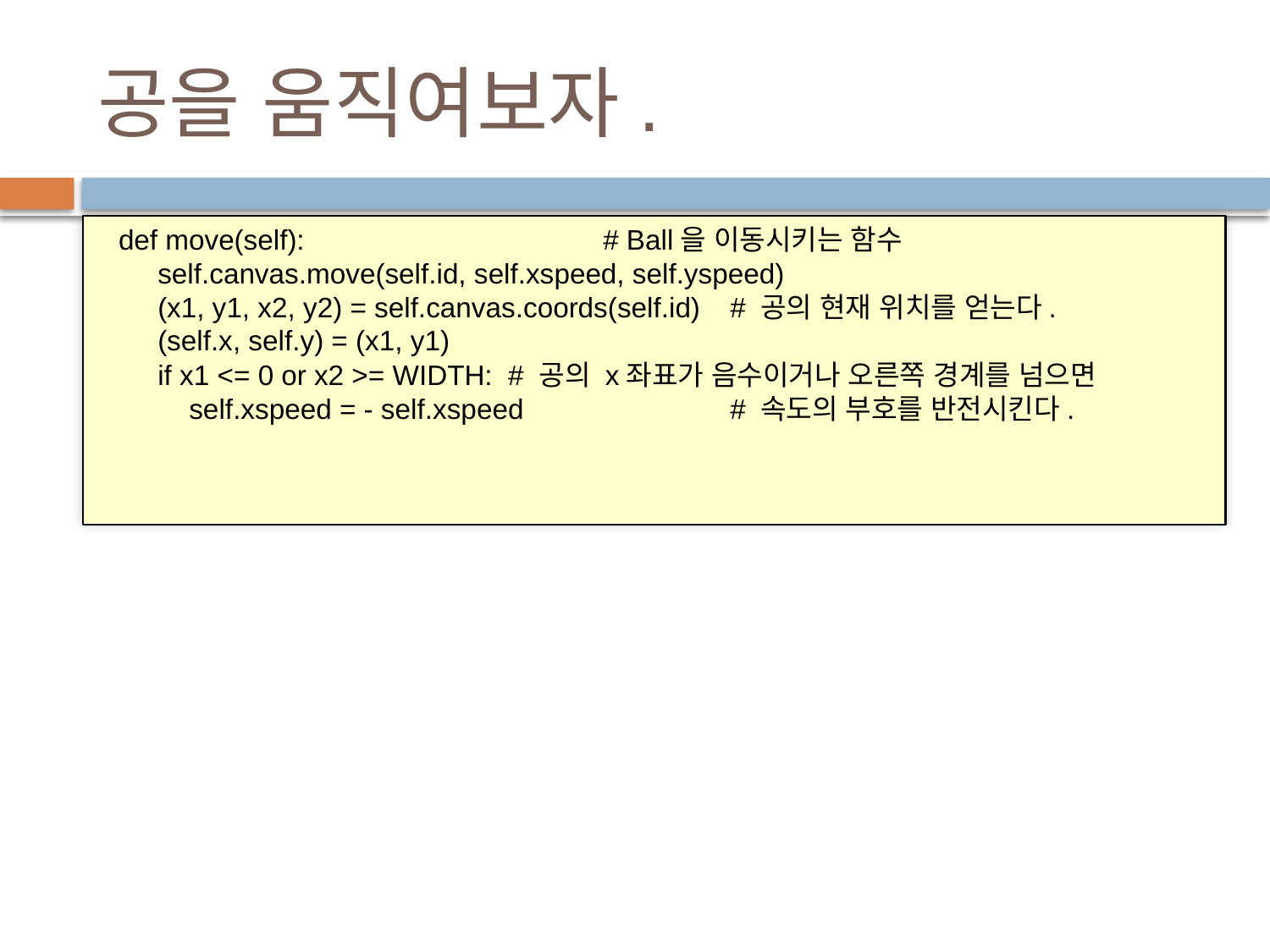

# 공을 움직여보자.
   def move(self):			# Ball을 이동시키는 함수
        self.canvas.move(self.id, self.xspeed, self.yspeed)
        (x1, y1, x2, y2) = self.canvas.coords(self.id)	# 공의 현재 위치를 얻는다.
        (self.x, self.y) = (x1, y1)
        if x1 <= 0 or x2 >= WIDTH:  # 공의 x좌표가 음수이거나 오른쪽 경계를 넘으면
            self.xspeed = - self.xspeed		# 속도의 부호를 반전시킨다.